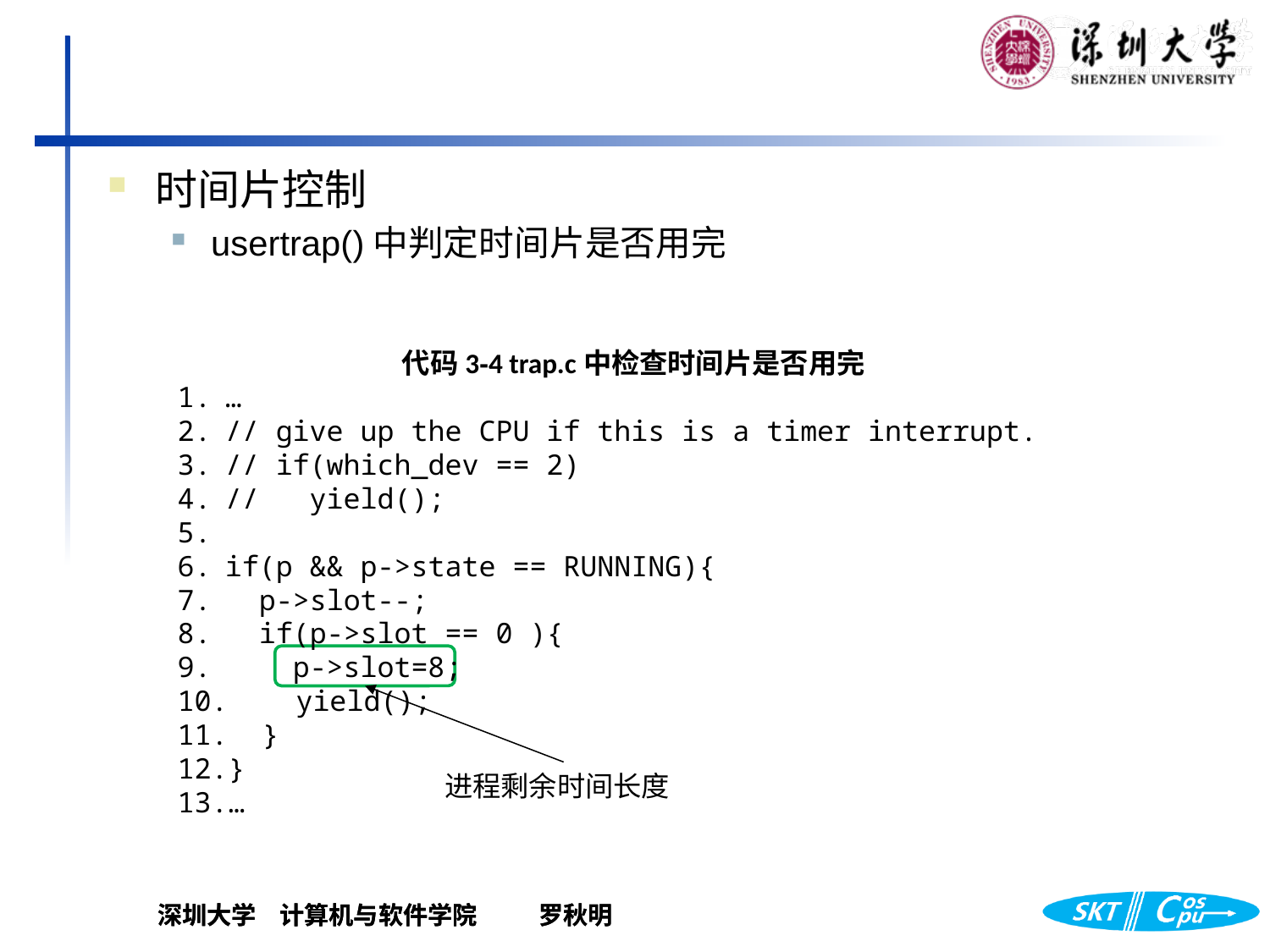

时间片控制
usertrap()中判定时间片是否用完
代码3‑4 trap.c中检查时间片是否用完
…
// give up the CPU if this is a timer interrupt.
// if(which_dev == 2)
//   yield();

if(p && p->state == RUNNING){
  p->slot--;
  if(p->slot == 0 ){
    p->slot=8;
    yield();
  }
}
…

进程剩余时间长度